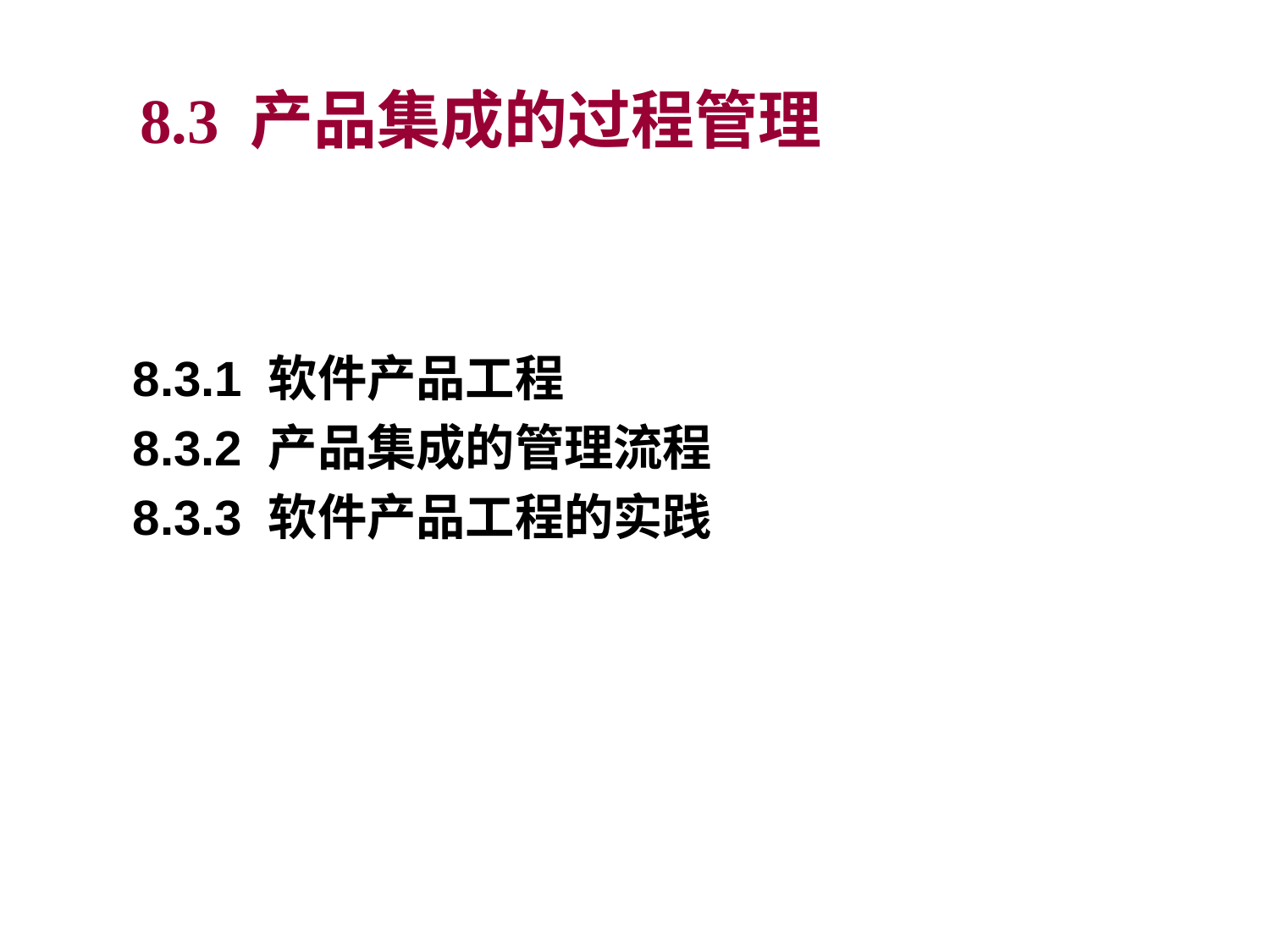

8.3 产品集成的过程管理
8.3.1 软件产品工程
8.3.2 产品集成的管理流程
8.3.3 软件产品工程的实践